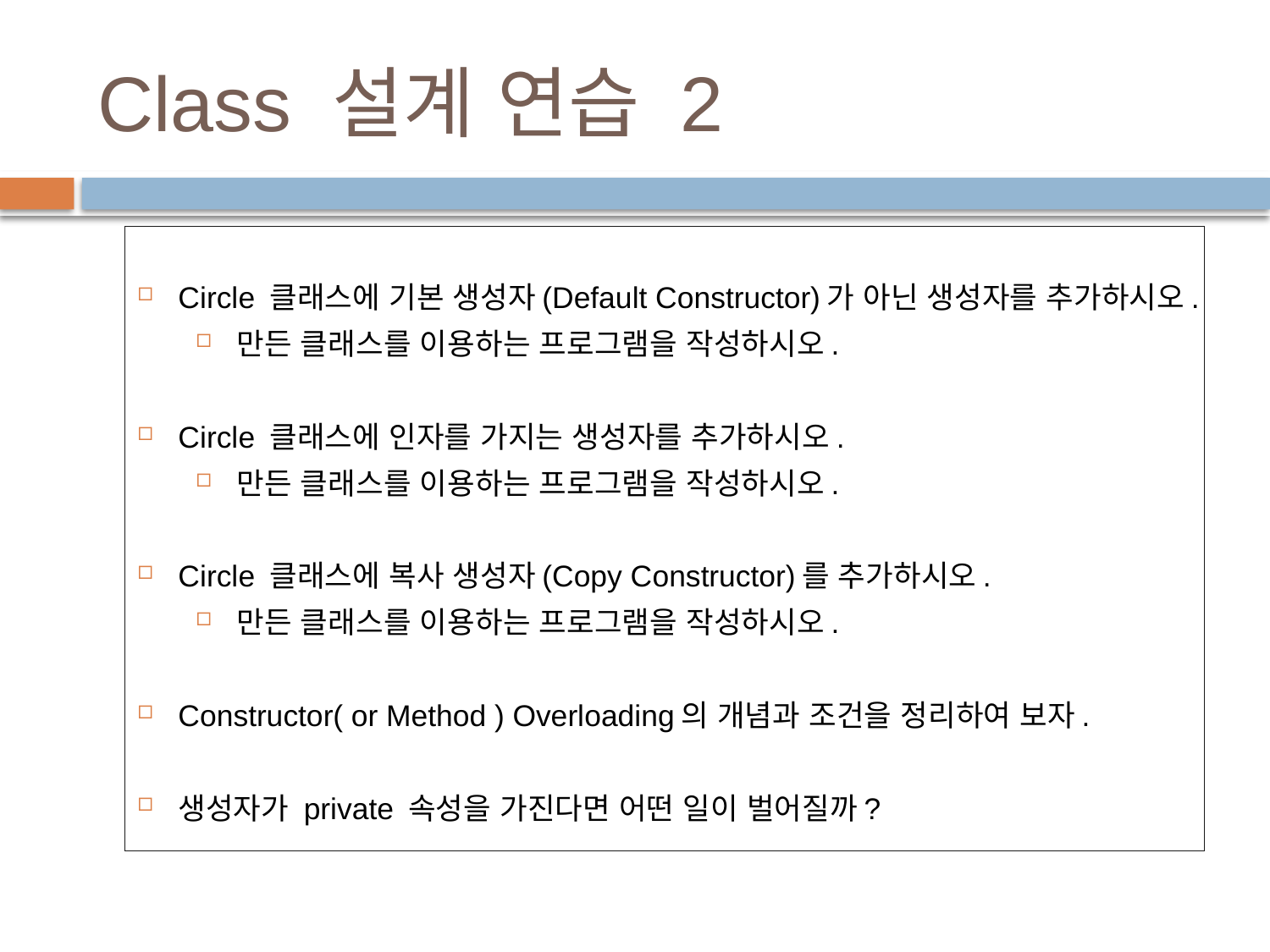

# Class 설계 연습 2

Circle 클래스에 기본 생성자(Default Constructor)가 아닌 생성자를 추가하시오.
만든 클래스를 이용하는 프로그램을 작성하시오.

Circle 클래스에 인자를 가지는 생성자를 추가하시오.
만든 클래스를 이용하는 프로그램을 작성하시오.

Circle 클래스에 복사 생성자(Copy Constructor)를 추가하시오.
만든 클래스를 이용하는 프로그램을 작성하시오.

Constructor( or Method ) Overloading의 개념과 조건을 정리하여 보자.

생성자가 private 속성을 가진다면 어떤 일이 벌어질까?